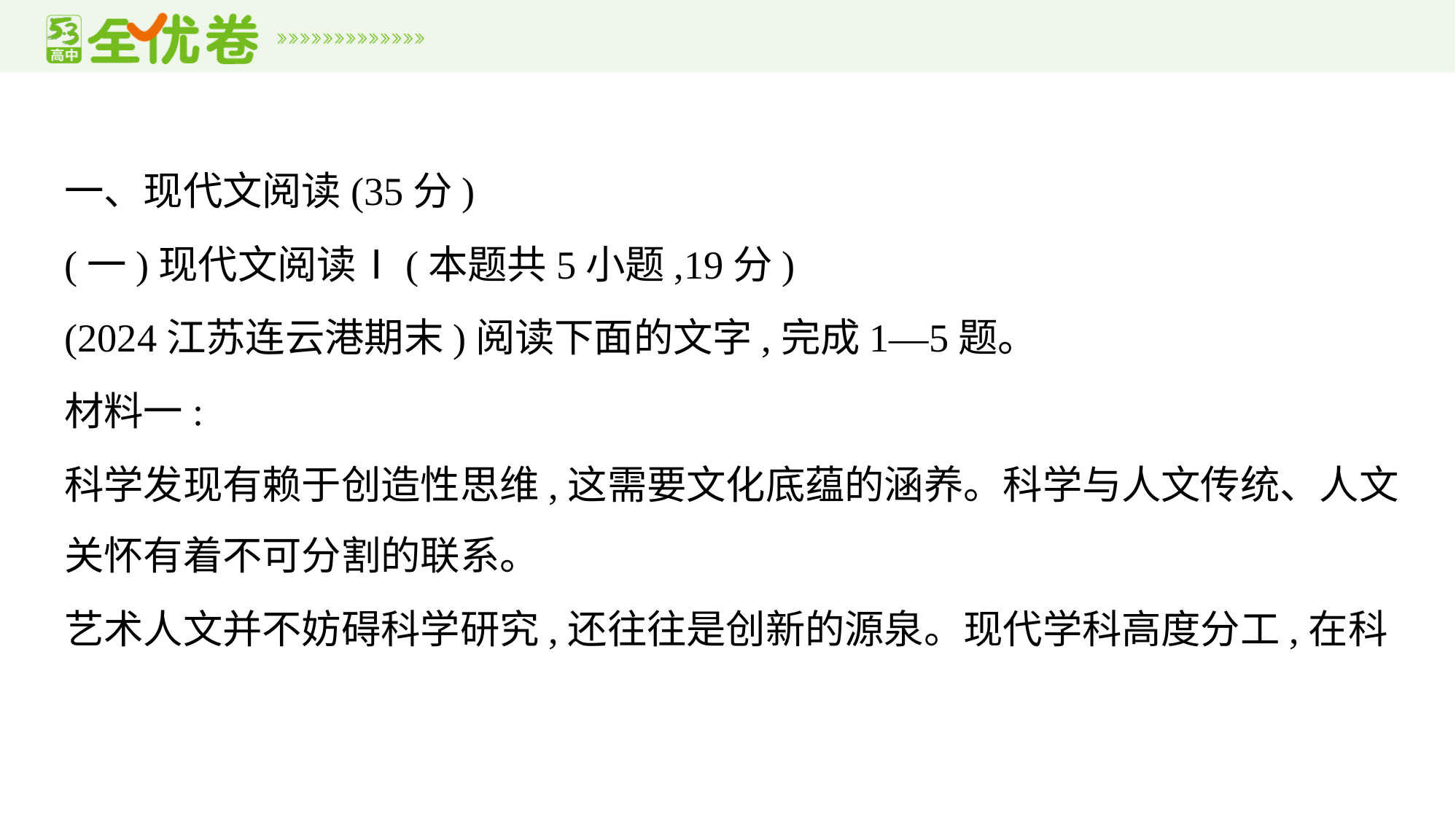

一、现代文阅读(35分)
(一)现代文阅读Ⅰ(本题共5小题,19分)
(2024江苏连云港期末)阅读下面的文字,完成1—5题。
材料一:
科学发现有赖于创造性思维,这需要文化底蕴的涵养。科学与人文传统、人文
关怀有着不可分割的联系。
艺术人文并不妨碍科学研究,还往往是创新的源泉。现代学科高度分工,在科